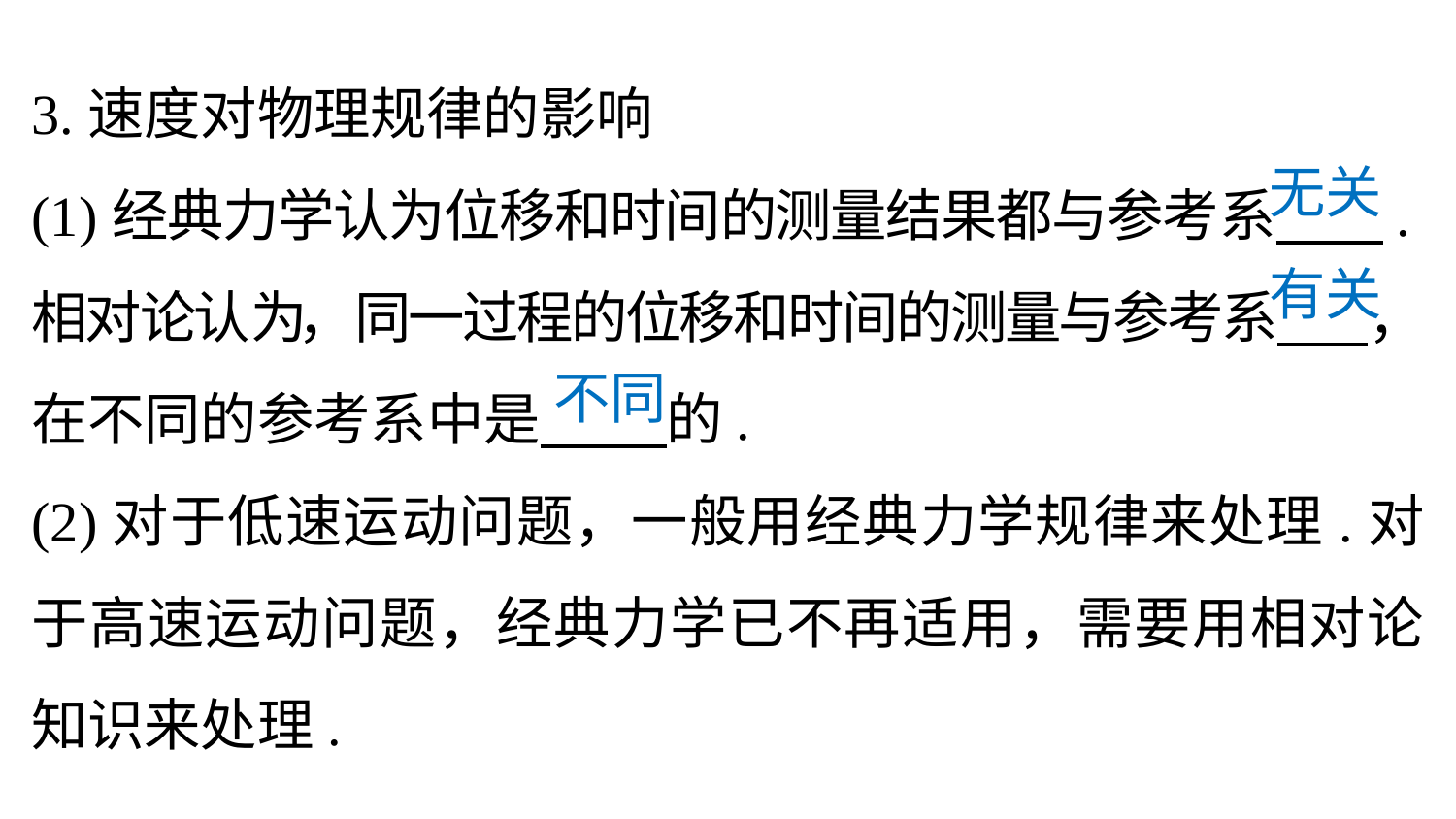

3.速度对物理规律的影响
(1)经典力学认为位移和时间的测量结果都与参考系        .相对论认为，同一过程的位移和时间的测量与参考系       ，在不同的参考系中是          的.
(2)对于低速运动问题，一般用经典力学规律来处理.对于高速运动问题，经典力学已不再适用，需要用相对论知识来处理.
无关
有关
不同